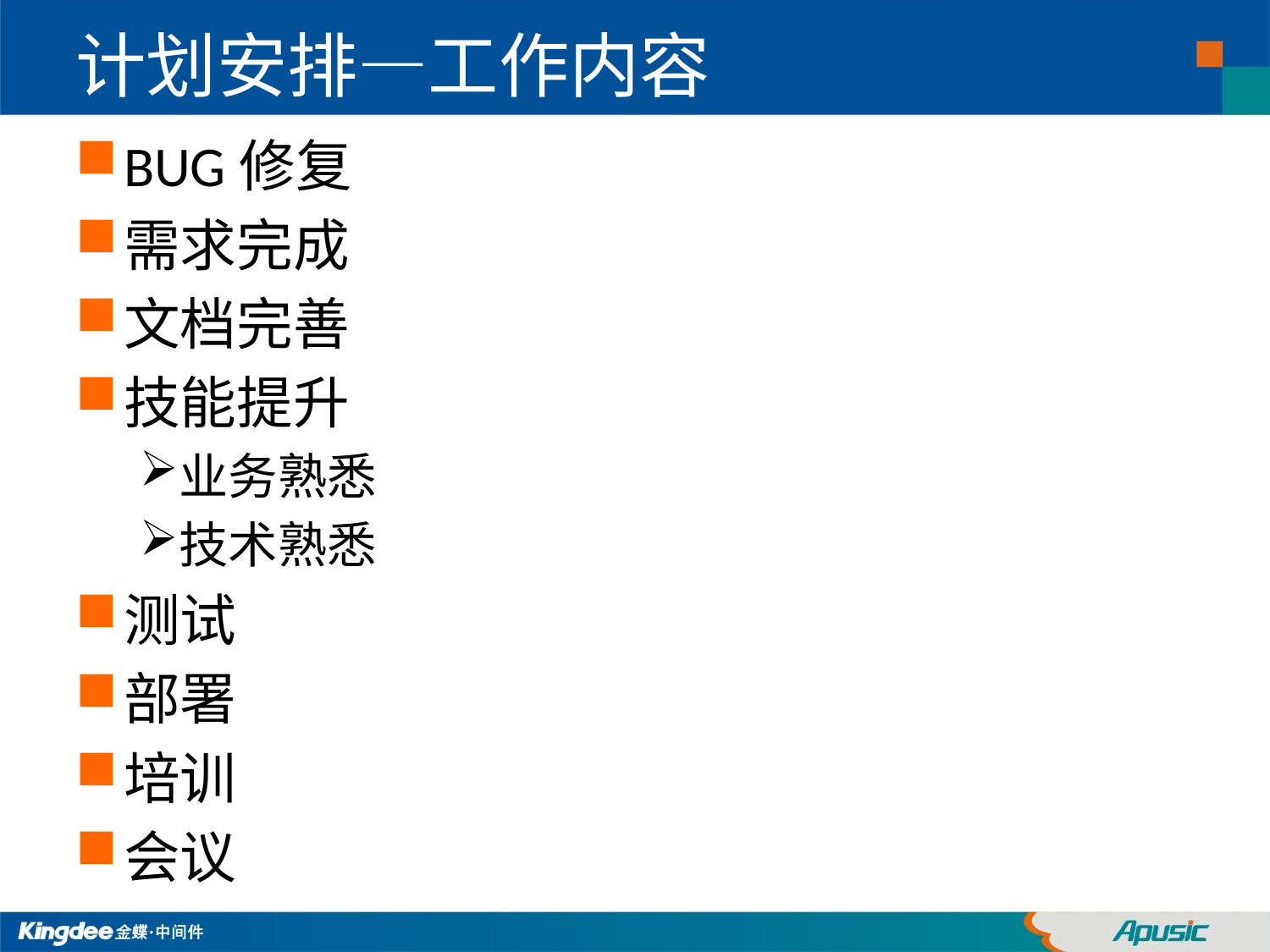

# 计划安排—工作内容
BUG修复
需求完成
文档完善
技能提升
业务熟悉
技术熟悉
测试
部署
培训
会议